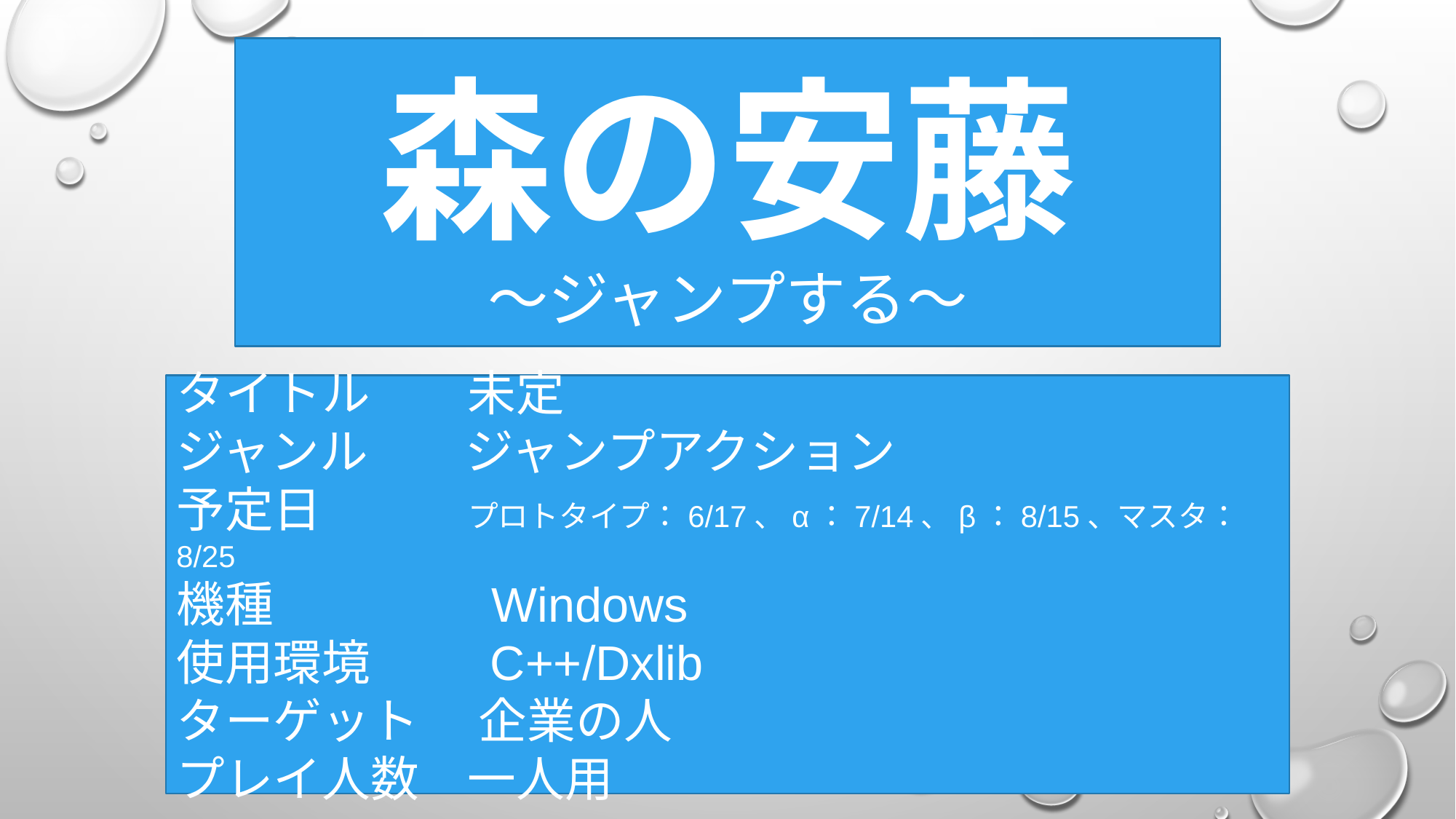

森の安藤
～ジャンプする～
タイトル　　未定
ジャンル　　ジャンプアクション
予定日　　　プロトタイプ：6/17、α：7/14、β：8/15、マスタ：8/25
機種	　　　　Windows
使用環境　　 C++/Dxlib
ターゲット　 企業の人
プレイ人数　一人用